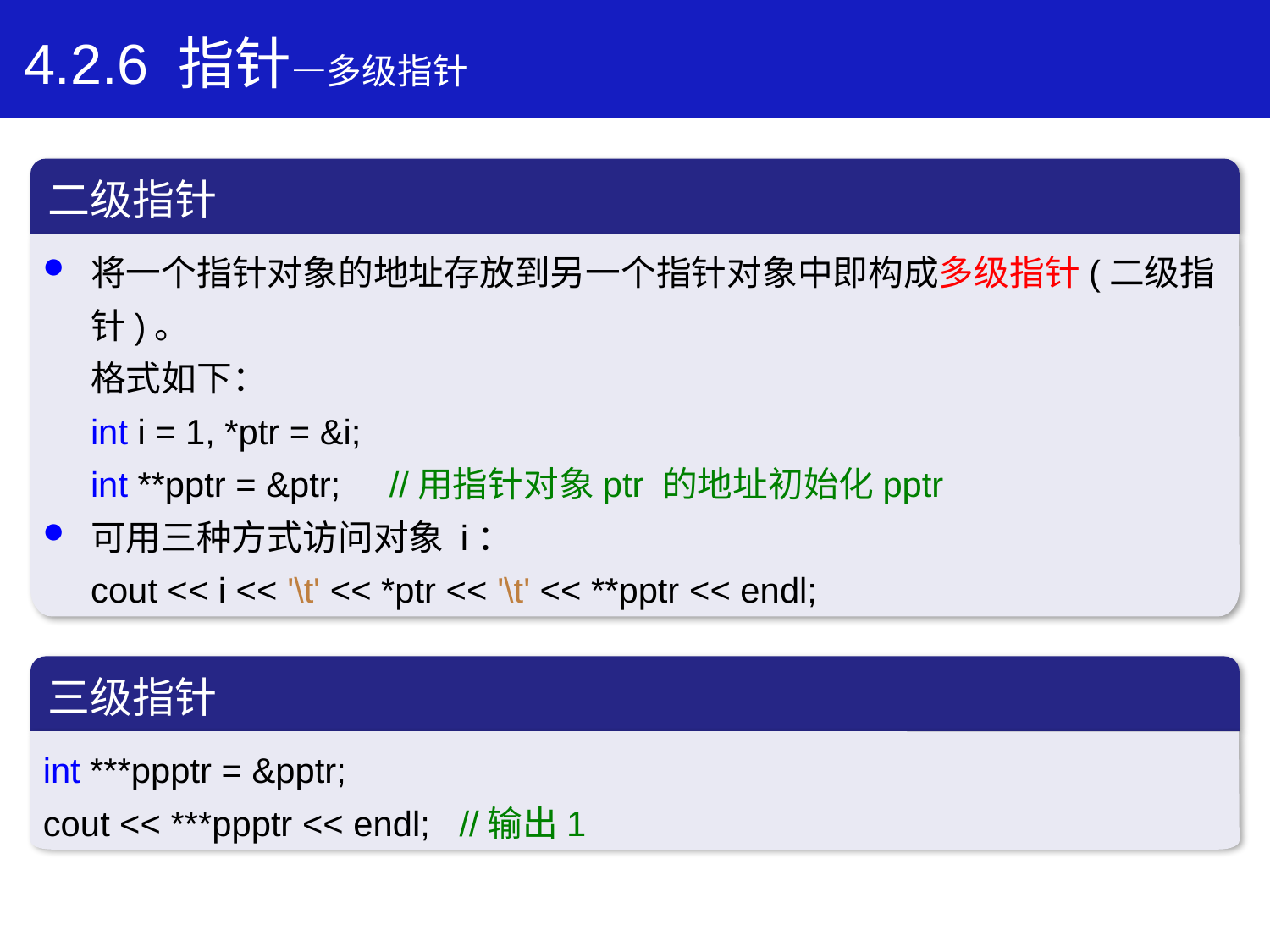

4.2.6 指针—多级指针
二级指针
将一个指针对象的地址存放到另一个指针对象中即构成多级指针(二级指针)。
格式如下：
int i = 1, *ptr = &i;
int **pptr = &ptr;     //用指针对象ptr 的地址初始化pptr
可用三种方式访问对象 i：
cout << i << '\t' << *ptr << '\t' << **pptr << endl;
三级指针
int ***ppptr = &pptr;
cout << ***ppptr << endl;   //输出1
33